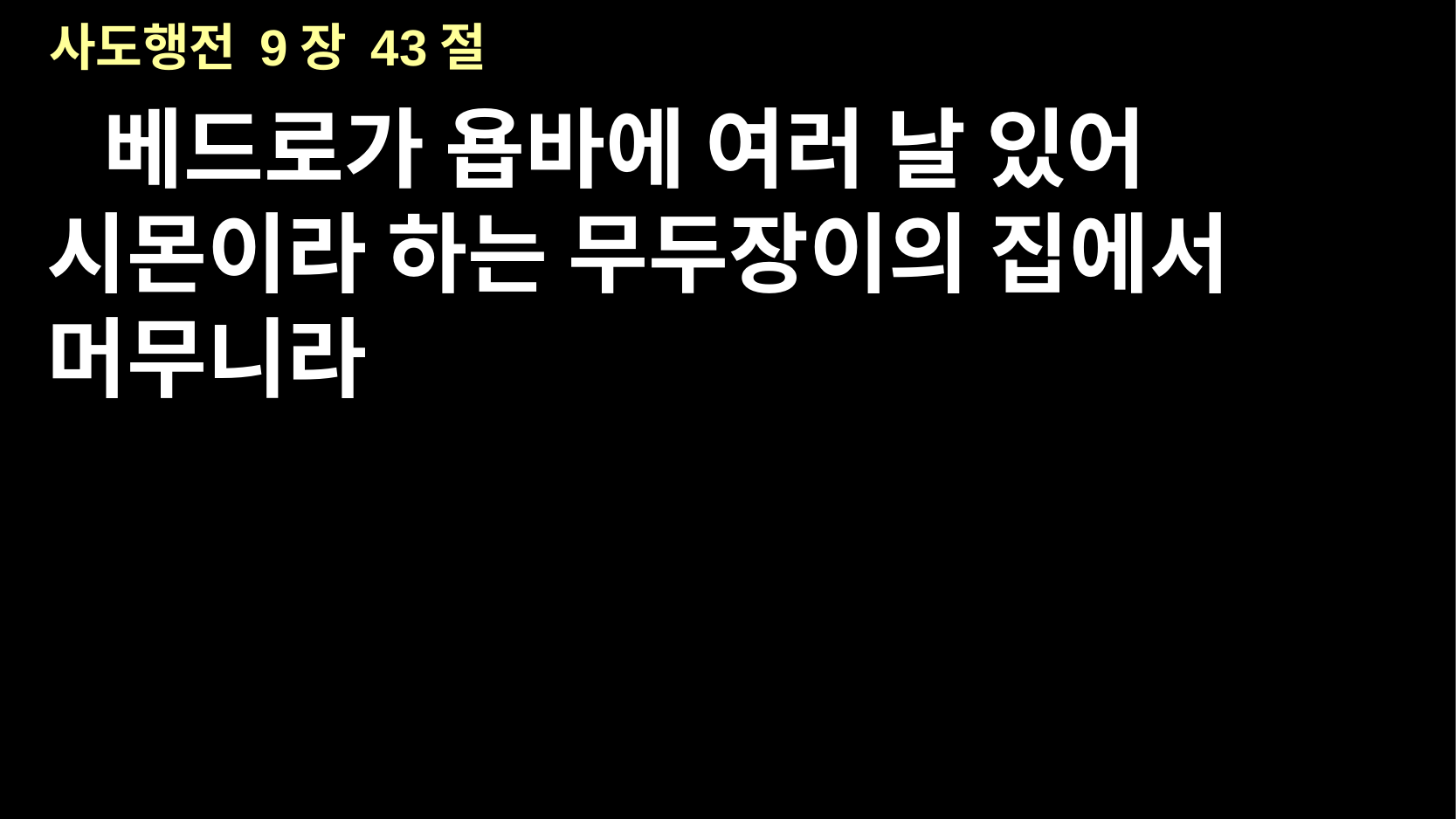

# 사도행전 9장 43절
베드로가 욥바에 여러 날 있어 시몬이라 하는 무두장이의 집에서 머무니라